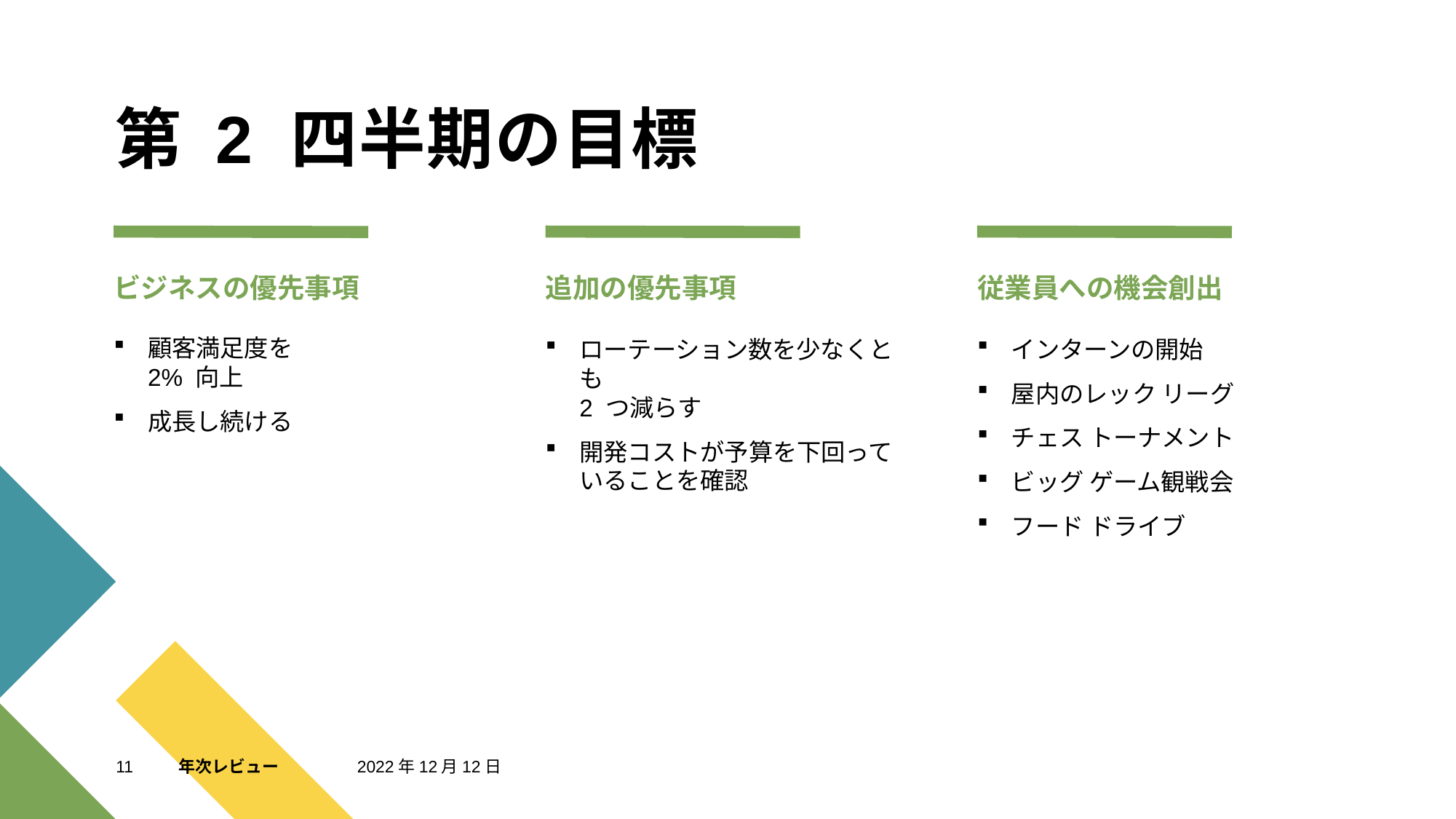

# 第 2 四半期の目標
ビジネスの優先事項
追加の優先事項
従業員への機会創出
顧客満足度を
2% 向上
成長し続ける

ローテーション数を少なくとも
2 つ減らす
開発コストが予算を下回っていることを確認
インターンの開始
屋内のレック リーグ
チェス トーナメント
ビッグ ゲーム観戦会
フード ドライブ

11
年次レビュー
2022年12月12日